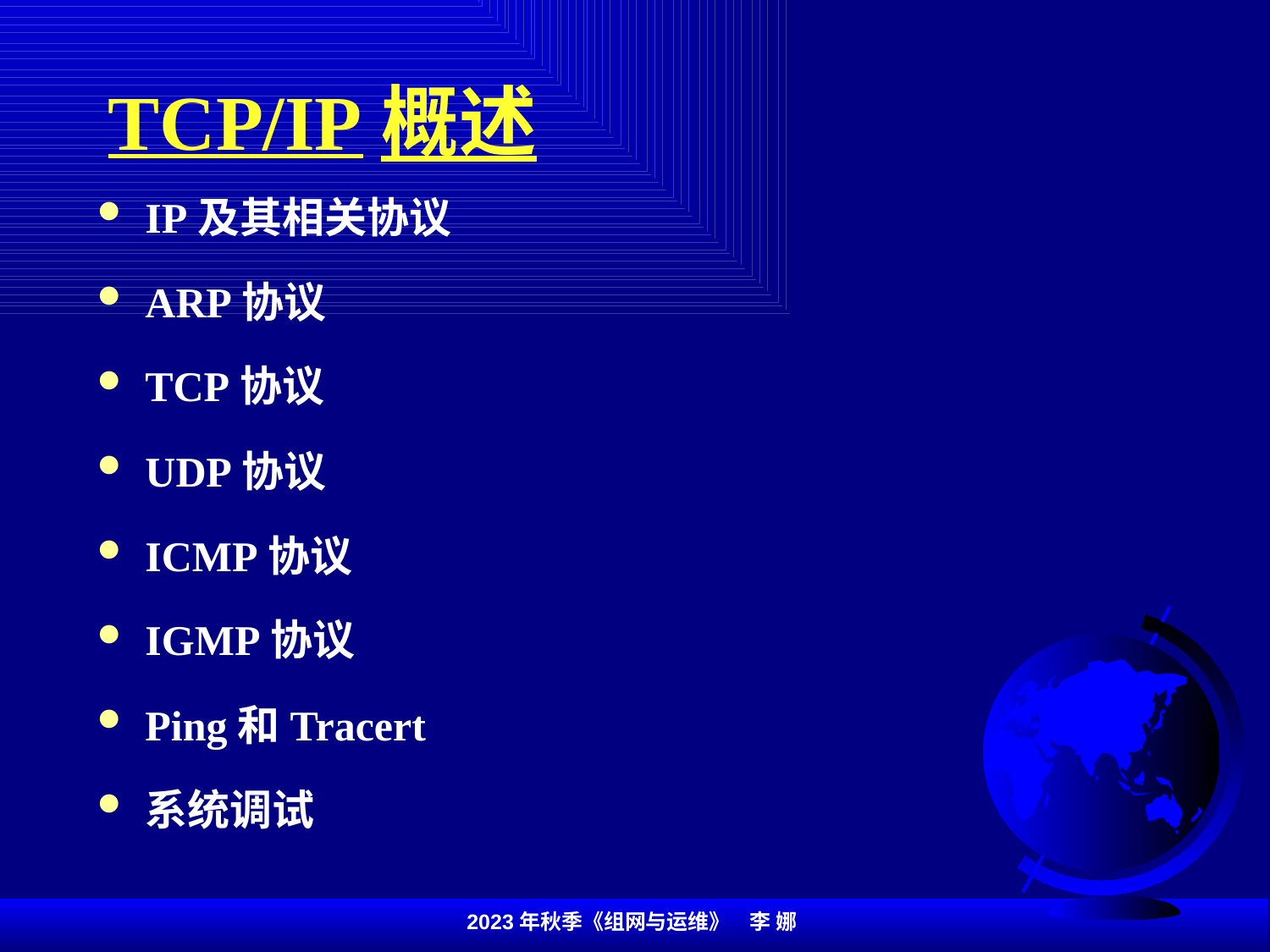

# TCP/IP概述
IP及其相关协议
ARP协议
TCP协议
UDP协议
ICMP协议
IGMP协议
Ping和Tracert
系统调试

5